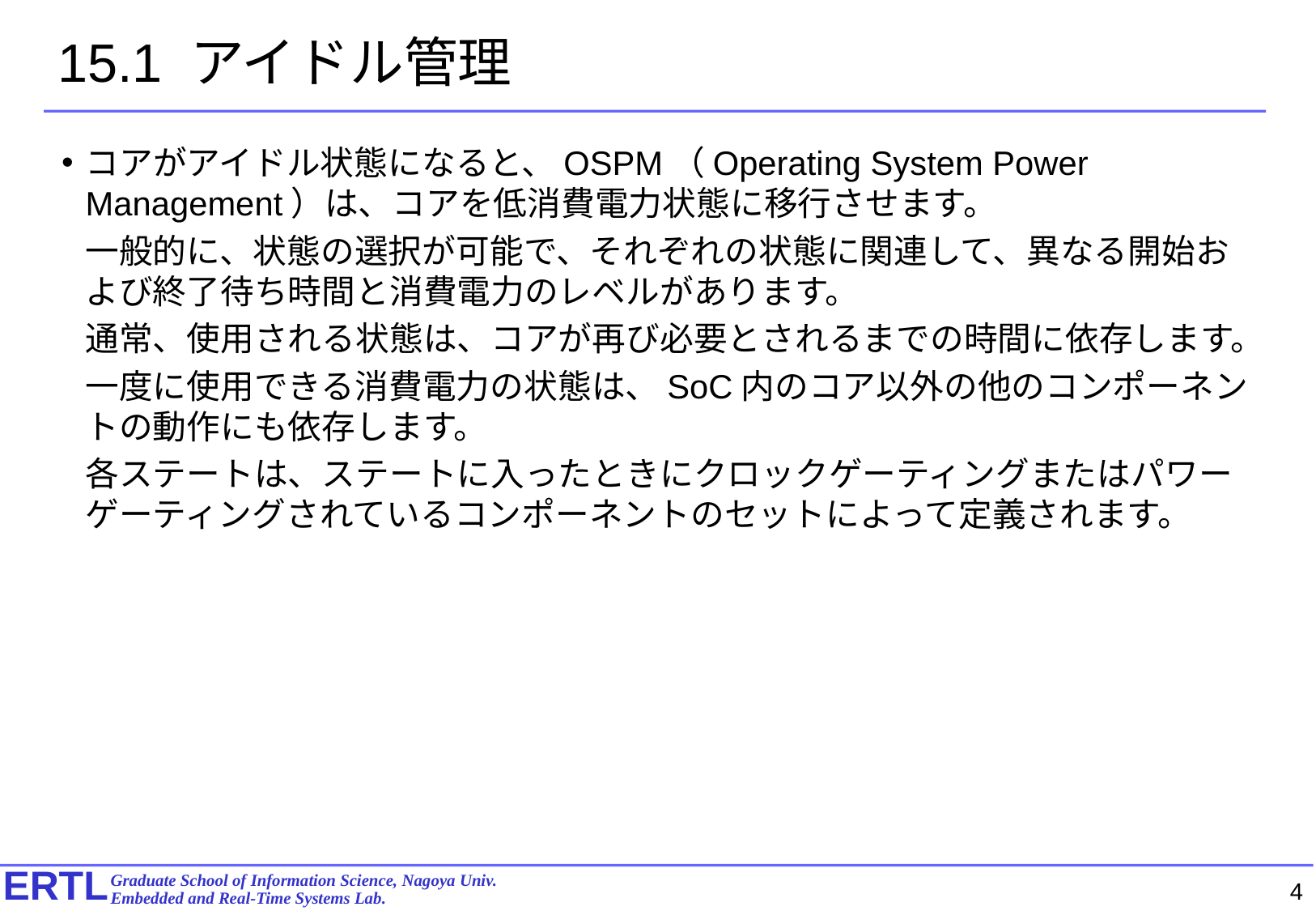

# 15.1 アイドル管理
コアがアイドル状態になると、OSPM（Operating System Power Management）は、コアを低消費電力状態に移行させます。
一般的に、状態の選択が可能で、それぞれの状態に関連して、異なる開始および終了待ち時間と消費電力のレベルがあります。
通常、使用される状態は、コアが再び必要とされるまでの時間に依存します。
一度に使用できる消費電力の状態は、SoC内のコア以外の他のコンポーネントの動作にも依存します。
各ステートは、ステートに入ったときにクロックゲーティングまたはパワーゲーティングされているコンポーネントのセットによって定義されます。

4